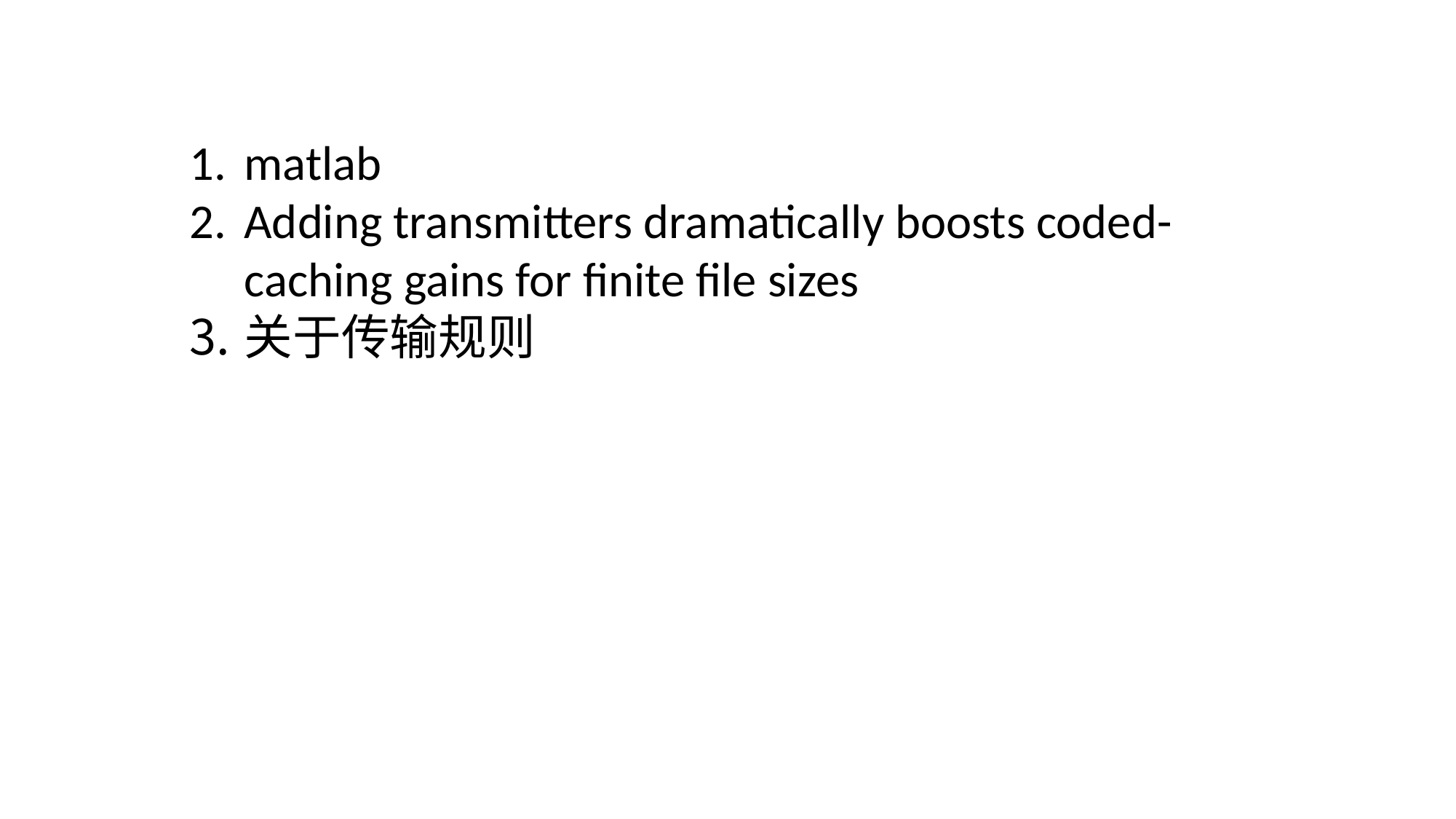

matlab
Adding transmitters dramatically boosts coded-caching gains for finite file sizes
关于传输规则